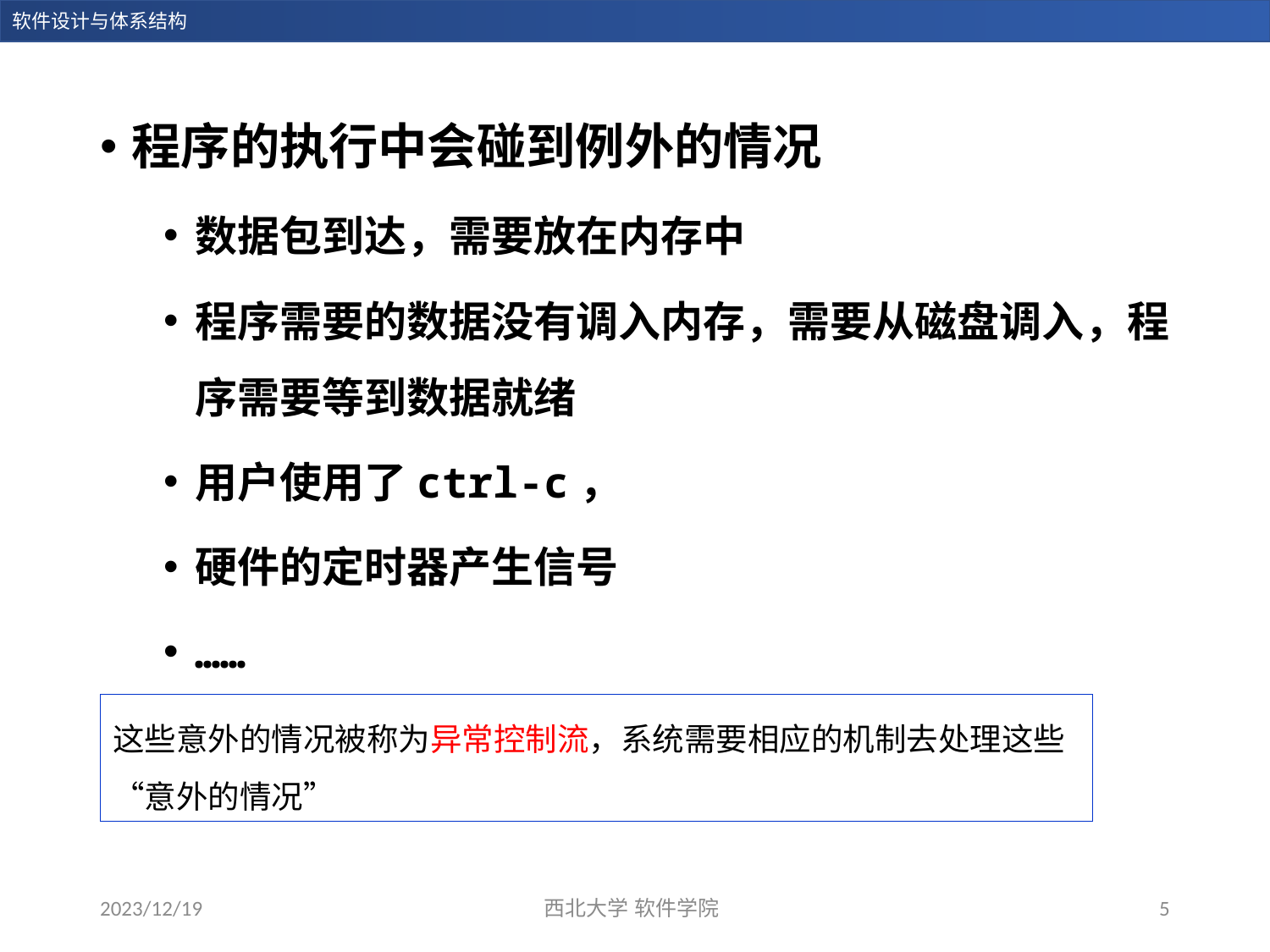

程序的执行中会碰到例外的情况
数据包到达，需要放在内存中
程序需要的数据没有调入内存，需要从磁盘调入，程序需要等到数据就绪
用户使用了ctrl-c，
硬件的定时器产生信号
……

这些意外的情况被称为异常控制流，系统需要相应的机制去处理这些“意外的情况”
2023/12/19
西北大学 软件学院
5